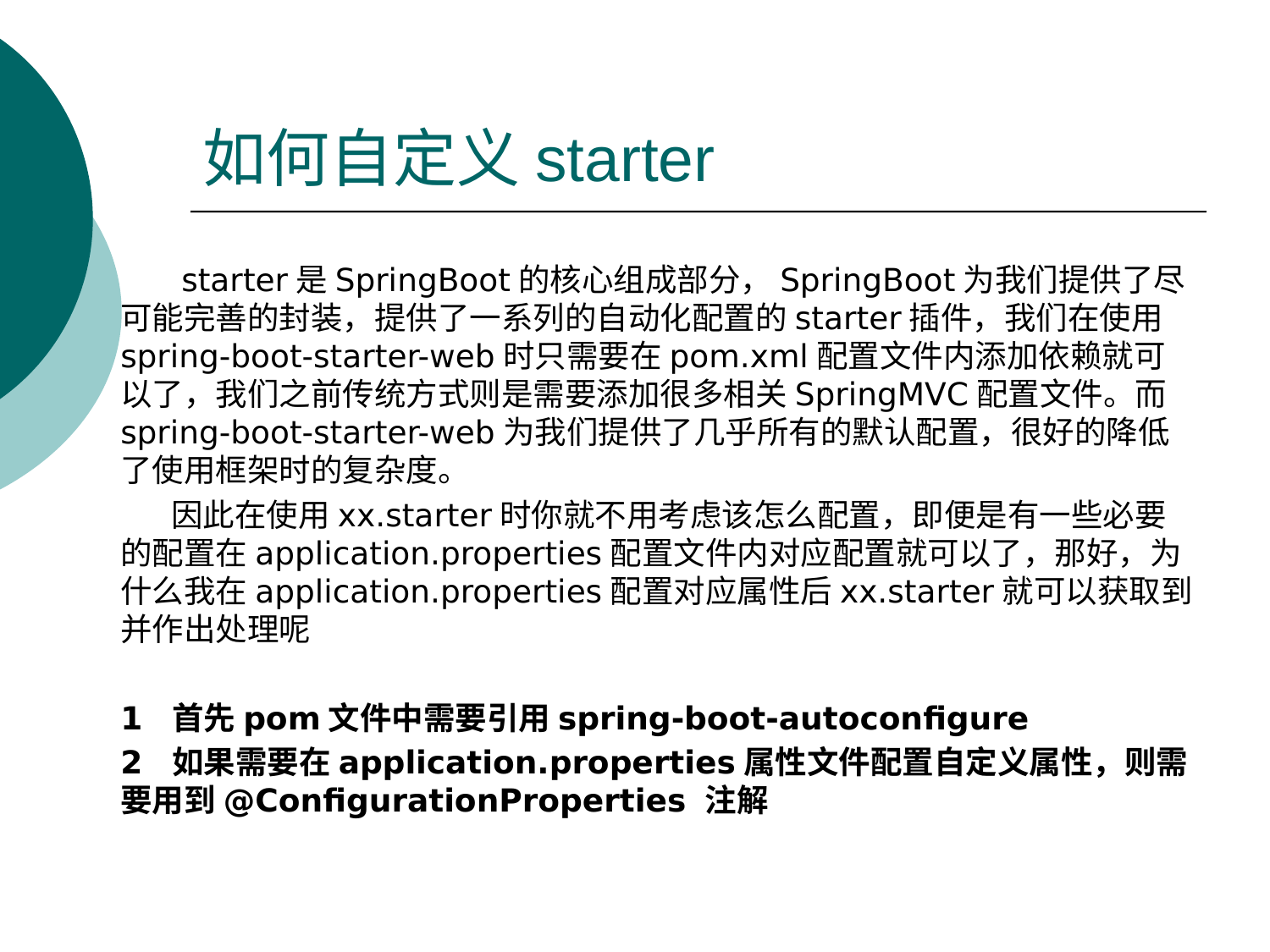

# 如何自定义starter
      starter是SpringBoot的核心组成部分，SpringBoot为我们提供了尽可能完善的封装，提供了一系列的自动化配置的starter插件，我们在使用spring-boot-starter-web时只需要在pom.xml配置文件内添加依赖就可以了，我们之前传统方式则是需要添加很多相关SpringMVC配置文件。而spring-boot-starter-web为我们提供了几乎所有的默认配置，很好的降低了使用框架时的复杂度。
      因此在使用xx.starter时你就不用考虑该怎么配置，即便是有一些必要的配置在application.properties配置文件内对应配置就可以了，那好，为什么我在application.properties配置对应属性后xx.starter就可以获取到并作出处理呢

1  首先pom文件中需要引用spring-boot-autoconfigure
2  如果需要在application.properties属性文件配置自定义属性，则需要用到@ConfigurationProperties 注解